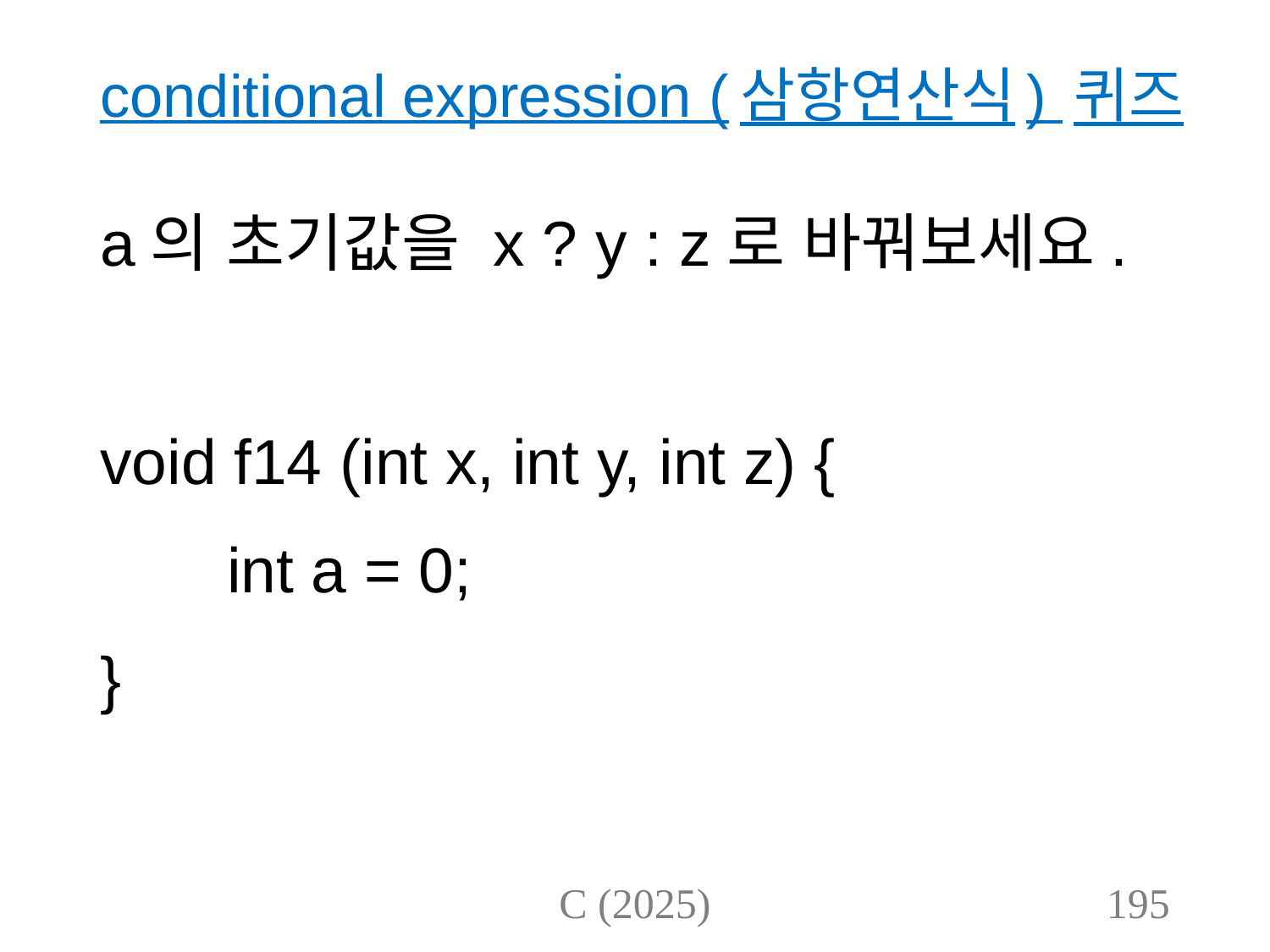

# conditional expression (삼항연산식) 퀴즈
a의 초기값을 x ? y : z로 바꿔보세요.

void f14 (int x, int y, int z) {
	int a = 0;
}
C (2025)
195